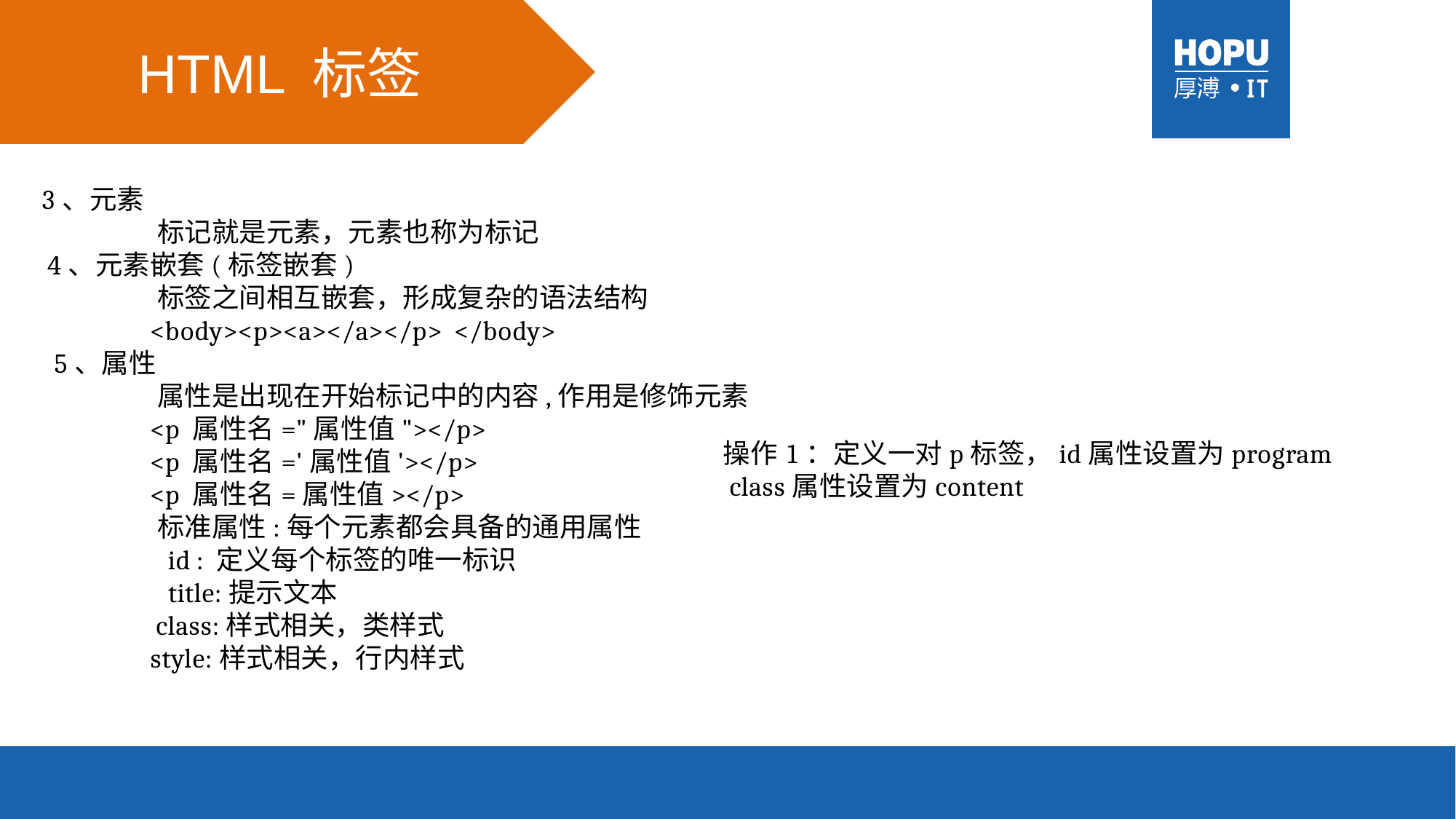

HTML 标签

     3、元素
	     标记就是元素，元素也称为标记
      4、元素嵌套(标签嵌套)
	     标签之间相互嵌套，形成复杂的语法结构
	     <body><p><a></a></p>  </body>
       5、属性
	     属性是出现在开始标记中的内容,作用是修饰元素
	     <p 属性名="属性值"></p>
	     <p 属性名='属性值'></p>
	     <p 属性名=属性值></p>
	     标准属性:每个元素都会具备的通用属性
	        id : 定义每个标签的唯一标识
	        title:提示文本
	      class:样式相关，类样式
	     style:样式相关，行内样式

操作1：定义一对p标签，id属性设置为program
 class属性设置为content